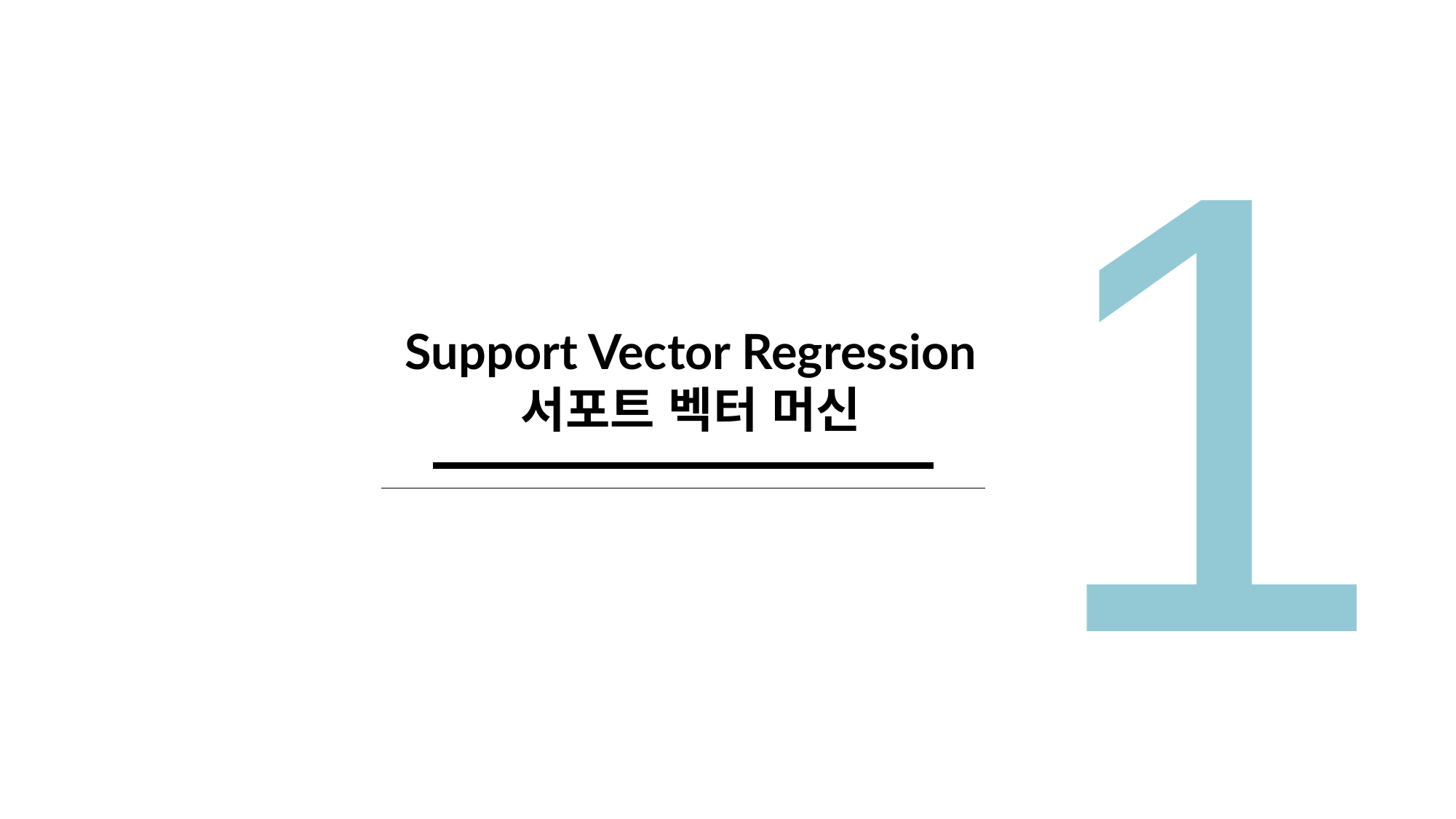

1
Support Vector Regression
서포트 벡터 머신